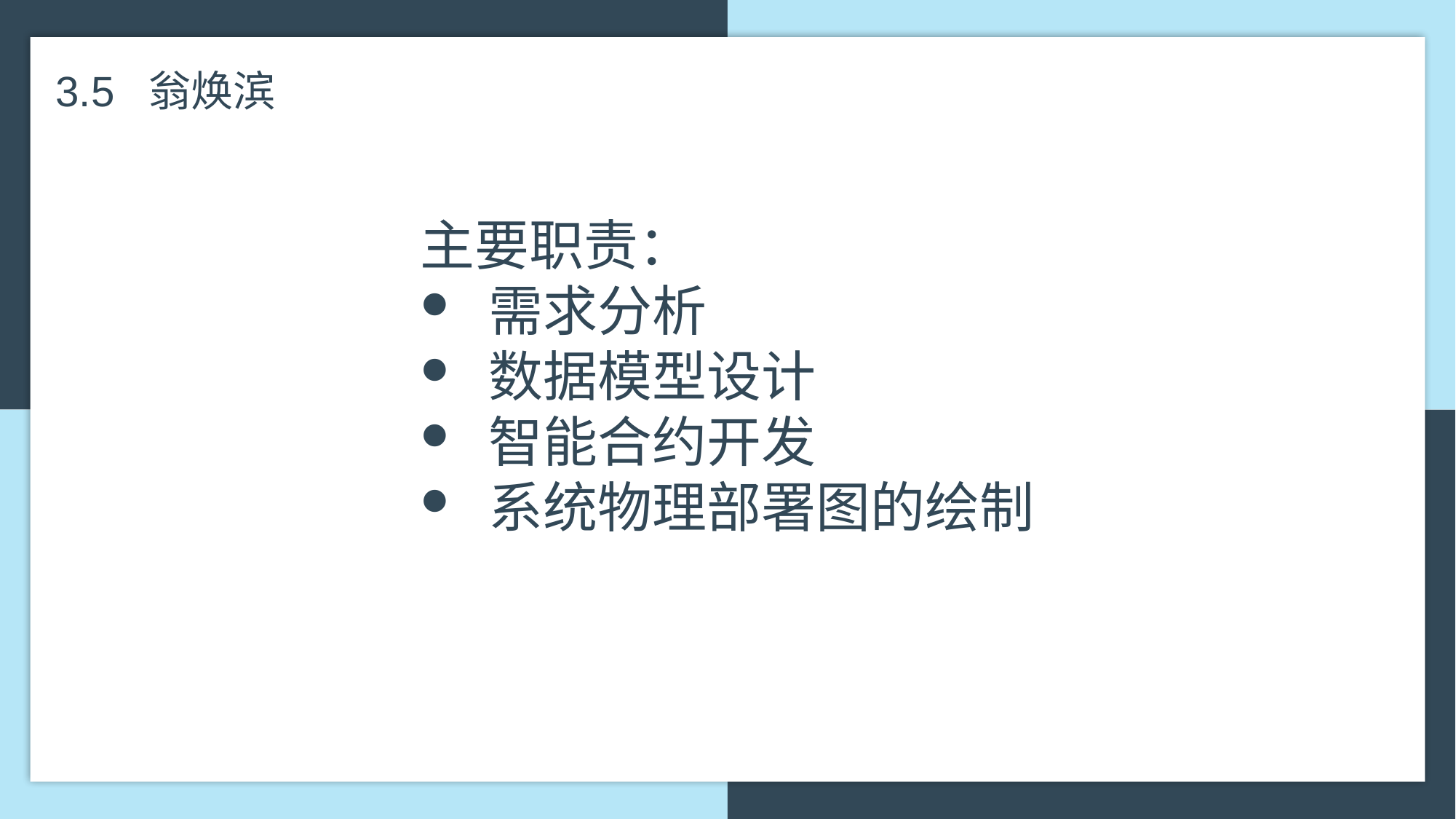

3.5  翁焕滨

主要职责：
需求分析
数据模型设计
智能合约开发
系统物理部署图的绘制